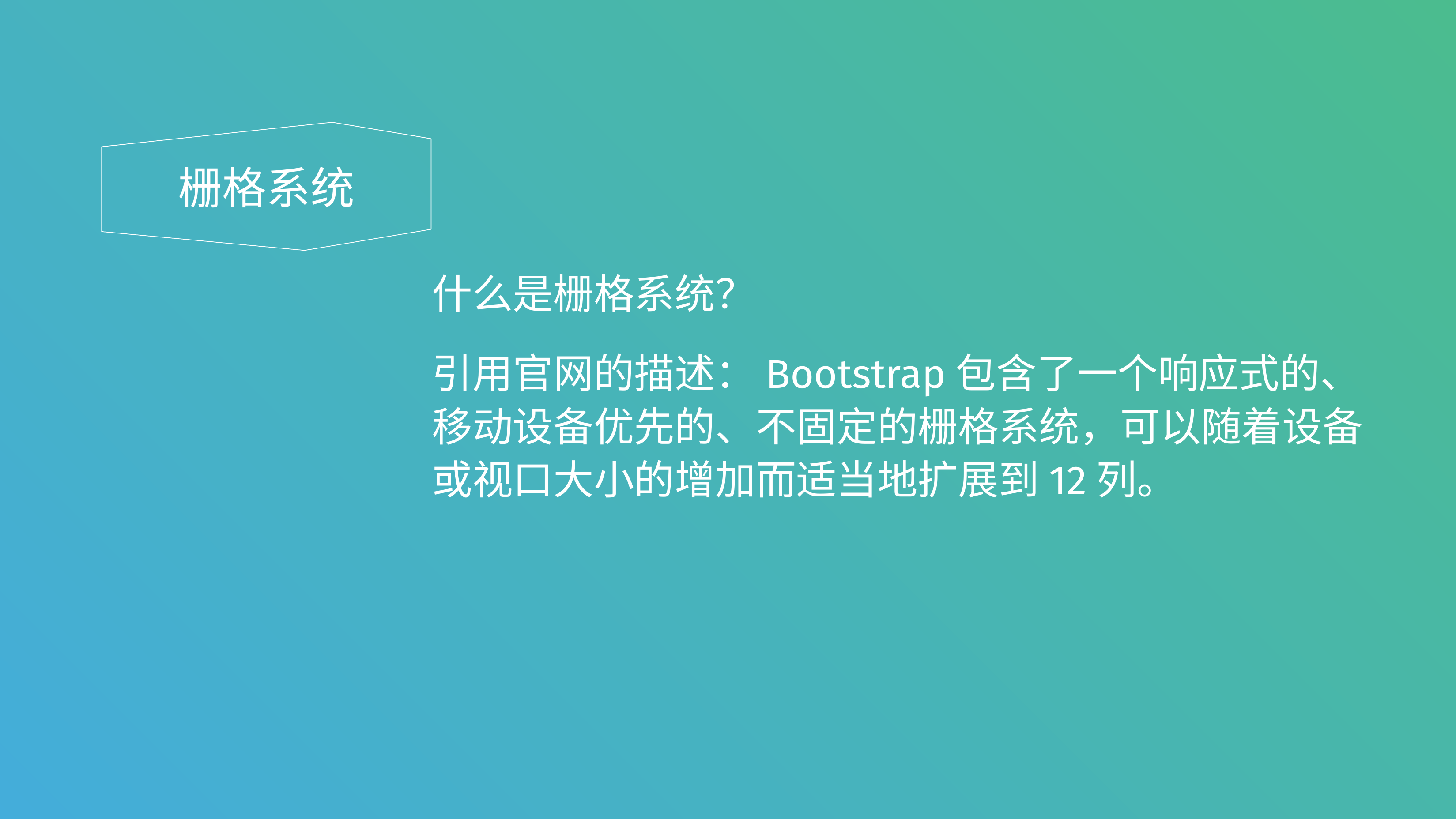

栅格系统
什么是栅格系统？

引用官网的描述：Bootstrap包含了一个响应式的、

移动设备优先的、不固定的栅格系统，可以随着设备

或视口大小的增加而适当地扩展到12列。